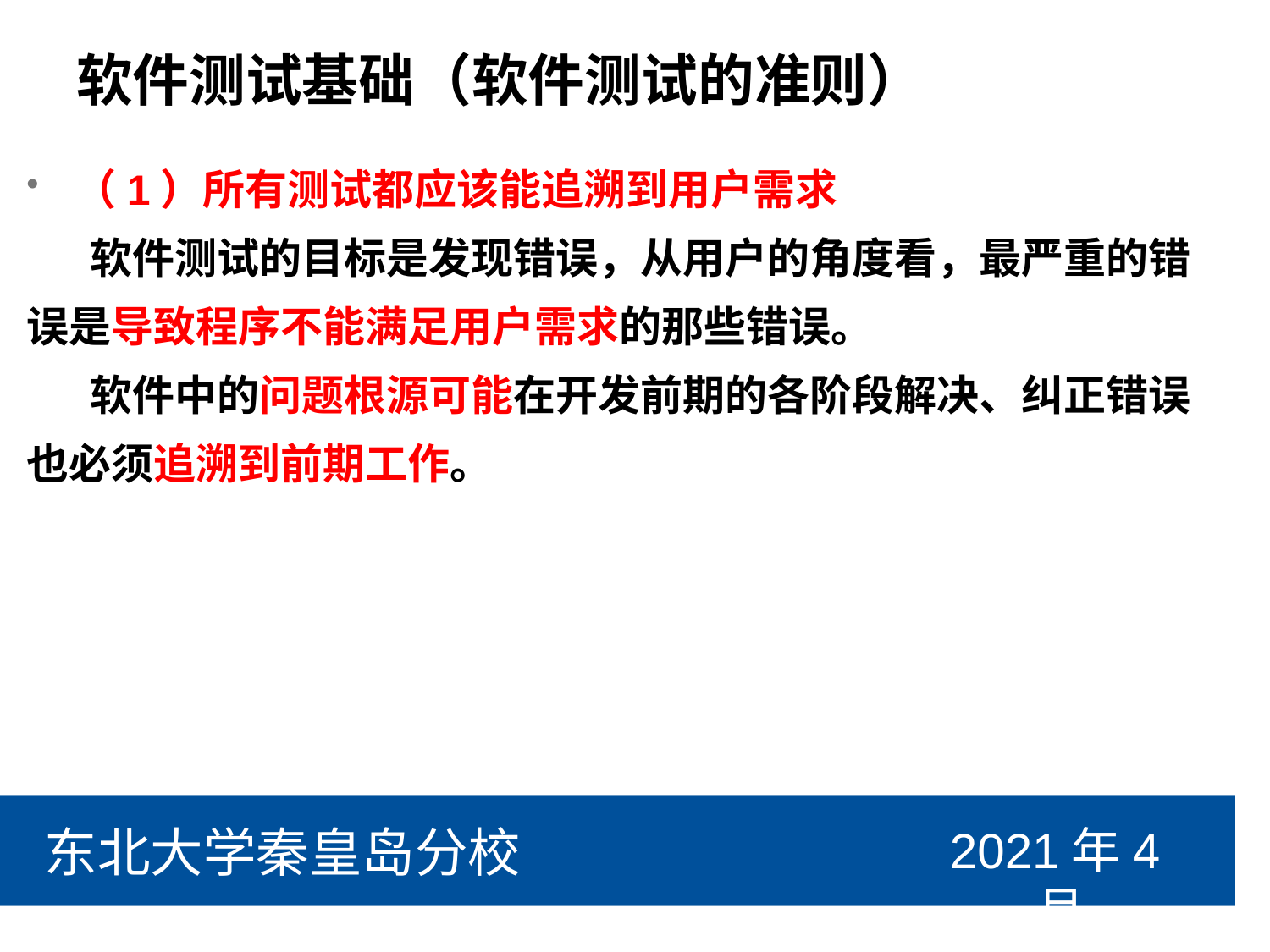

# 软件测试基础（软件测试的准则）
（1）所有测试都应该能追溯到用户需求
软件测试的目标是发现错误，从用户的角度看，最严重的错误是导致程序不能满足用户需求的那些错误。
软件中的问题根源可能在开发前期的各阶段解决、纠正错误也必须追溯到前期工作。